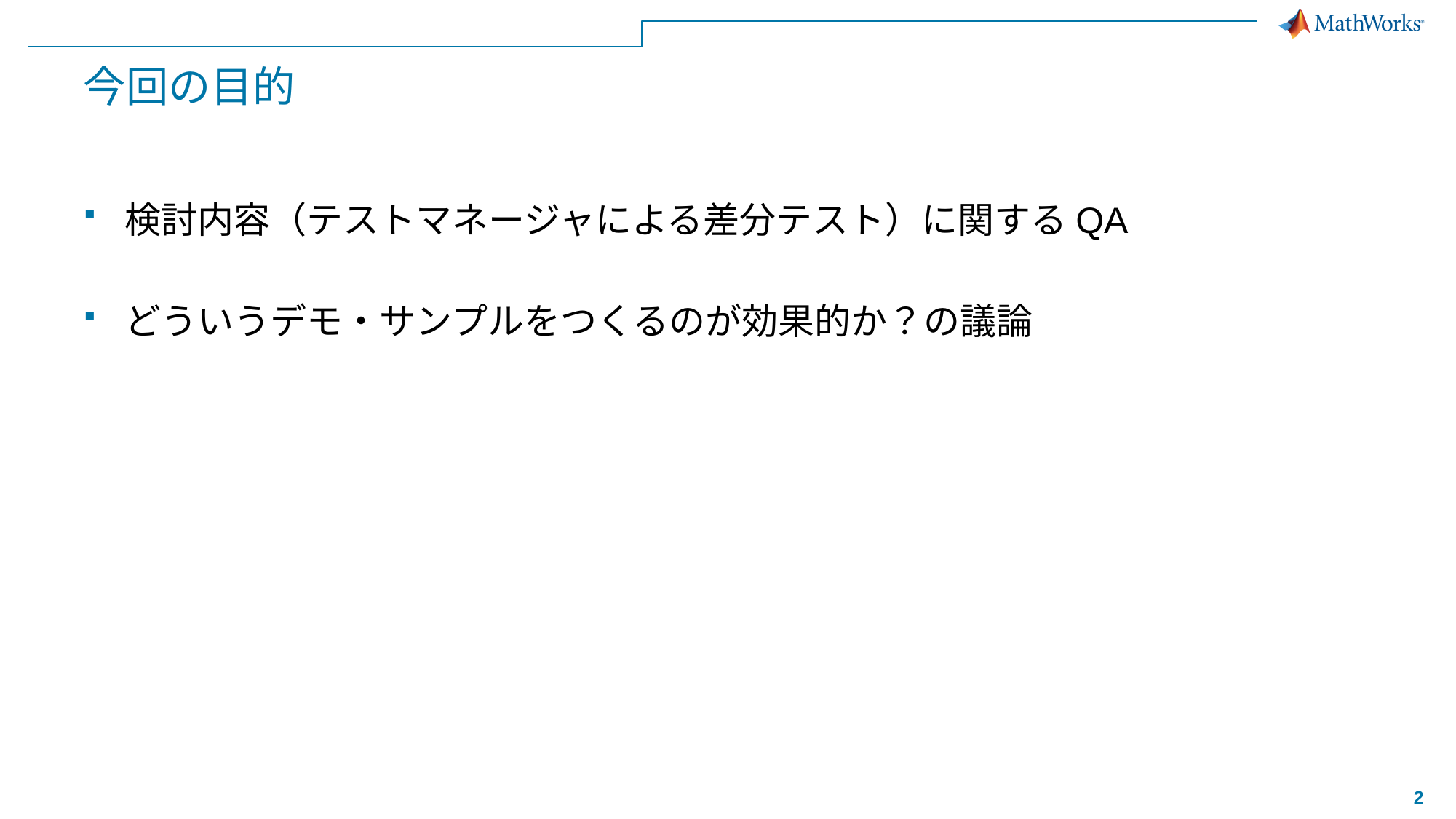

# 今回の目的
検討内容（テストマネージャによる差分テスト）に関するQA

どういうデモ・サンプルをつくるのが効果的か？の議論